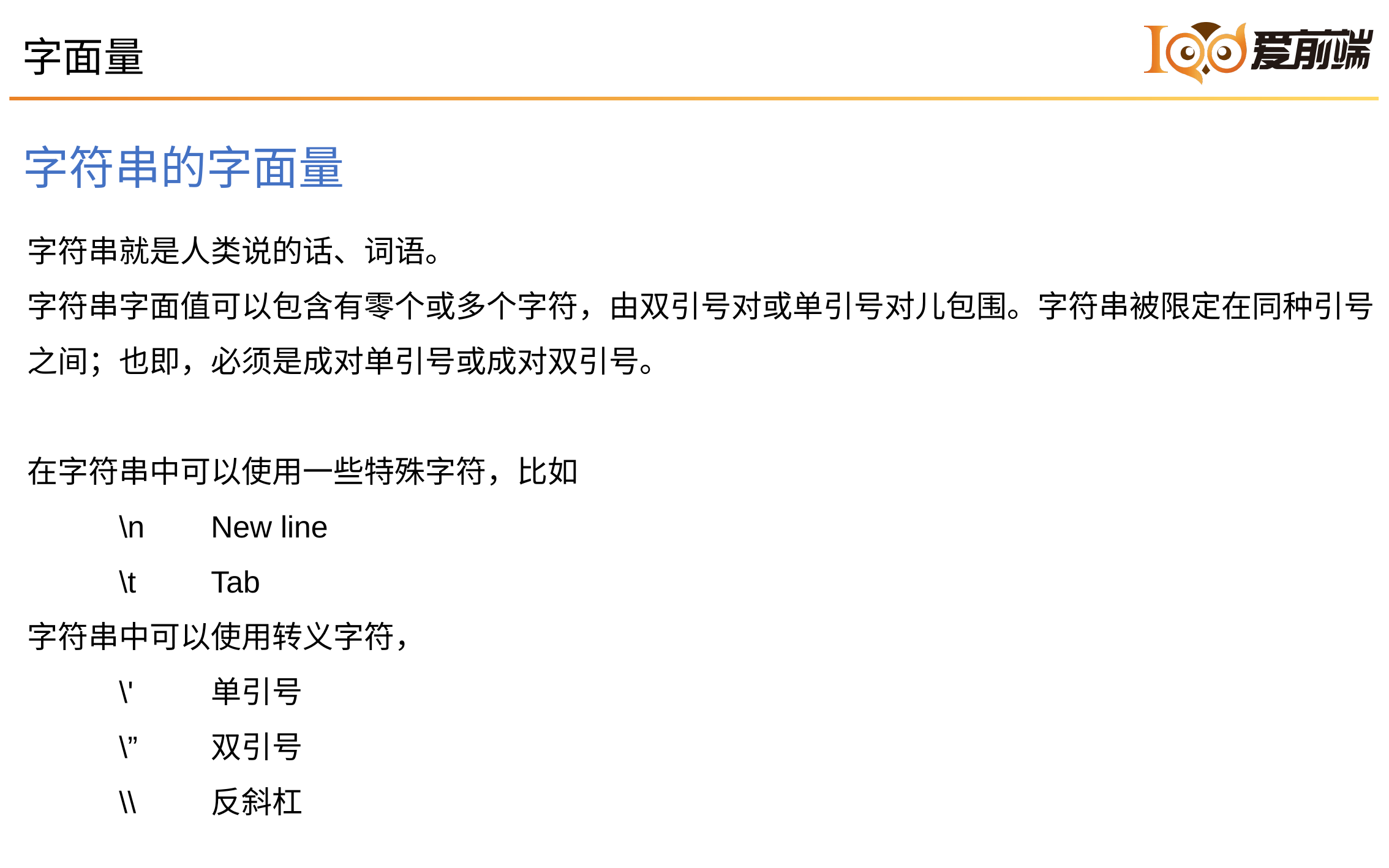

1
字面量

字符串的字面量
字符串就是人类说的话、词语。
字符串字面值可以包含有零个或多个字符，由双引号对或单引号对儿包围。字符串被限定在同种引号之间；也即，必须是成对单引号或成对双引号。

在字符串中可以使用一些特殊字符，比如
	\n	New line
	\t	Tab
字符串中可以使用转义字符，
	\'	单引号
	\”	双引号
	\\	反斜杠